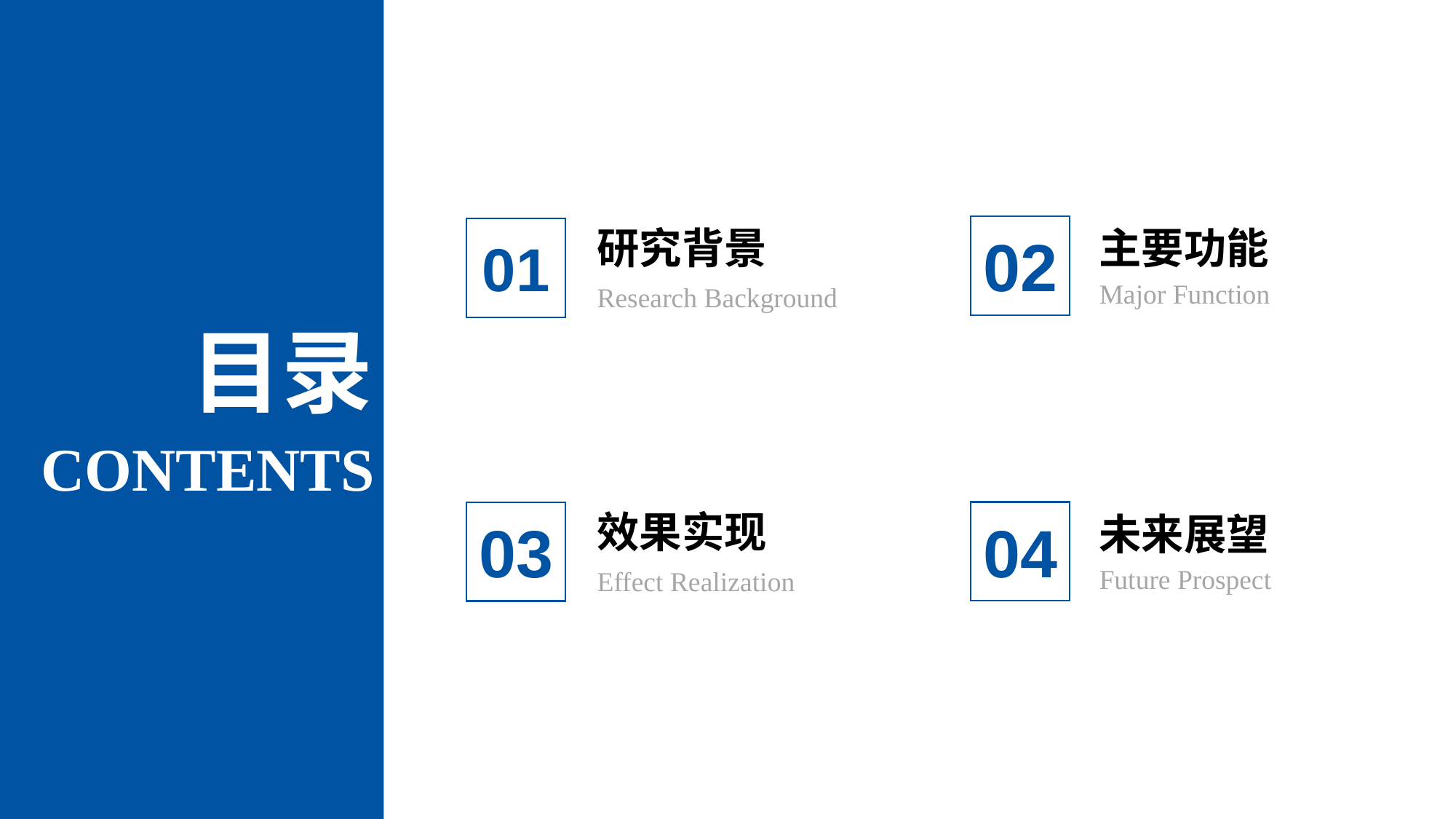

研究背景
Research Background

01
主要功能
Major Function

02
目录
CONTENTS
效果实现
Effect Realization

03
未来展望
Future Prospect

04